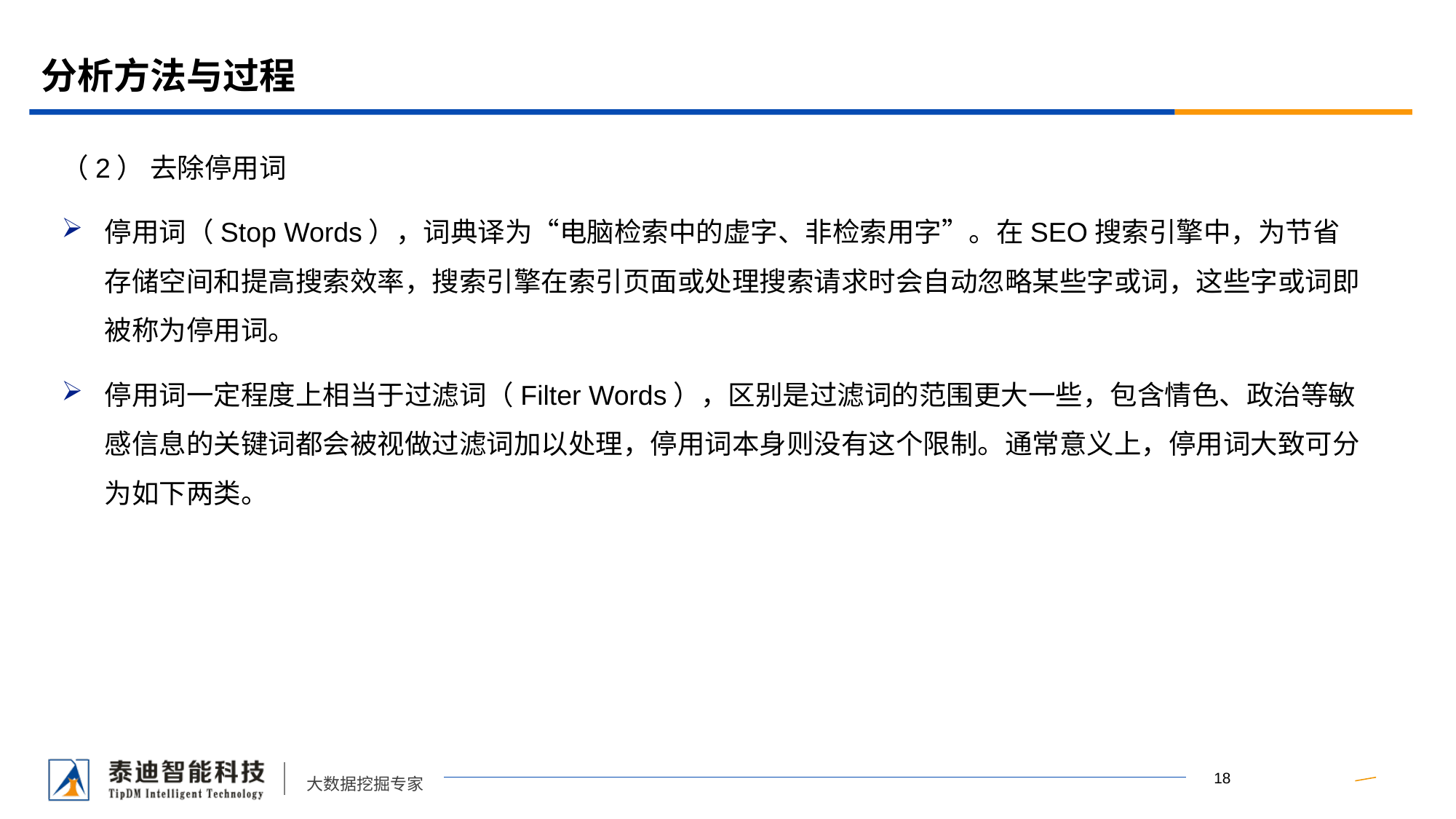

# 分析方法与过程
（2） 去除停用词
停用词（Stop Words），词典译为“电脑检索中的虚字、非检索用字”。在SEO搜索引擎中，为节省存储空间和提高搜索效率，搜索引擎在索引页面或处理搜索请求时会自动忽略某些字或词，这些字或词即被称为停用词。
停用词一定程度上相当于过滤词（Filter Words），区别是过滤词的范围更大一些，包含情色、政治等敏感信息的关键词都会被视做过滤词加以处理，停用词本身则没有这个限制。通常意义上，停用词大致可分为如下两类。